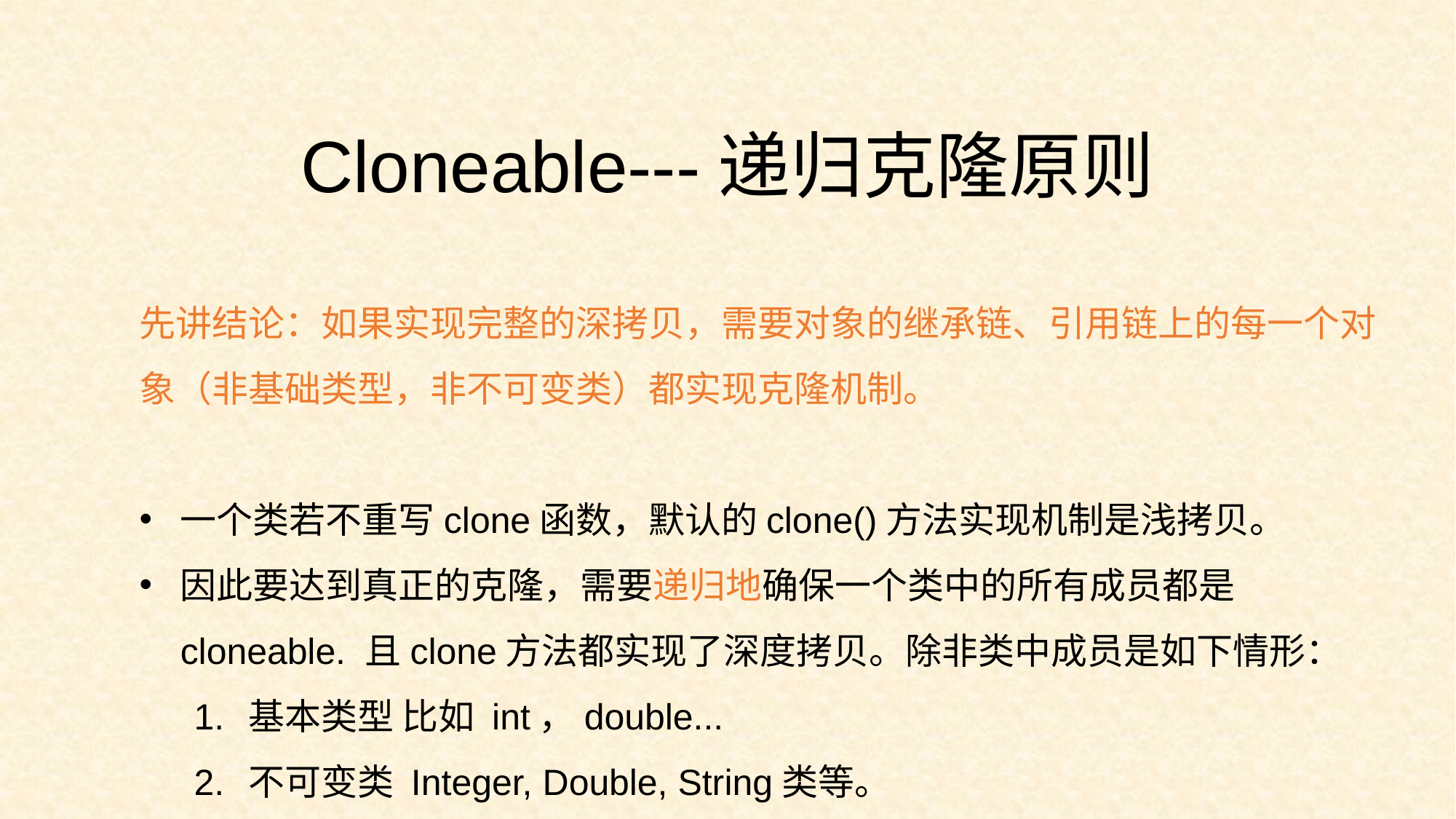

Cloneable---递归克隆原则
先讲结论：如果实现完整的深拷贝，需要对象的继承链、引用链上的每一个对象（非基础类型，非不可变类）都实现克隆机制。

一个类若不重写clone函数，默认的clone()方法实现机制是浅拷贝。
因此要达到真正的克隆，需要递归地确保一个类中的所有成员都是cloneable. 且clone方法都实现了深度拷贝。除非类中成员是如下情形：
基本类型 比如 int，double...
不可变类 Integer, Double, String类等。